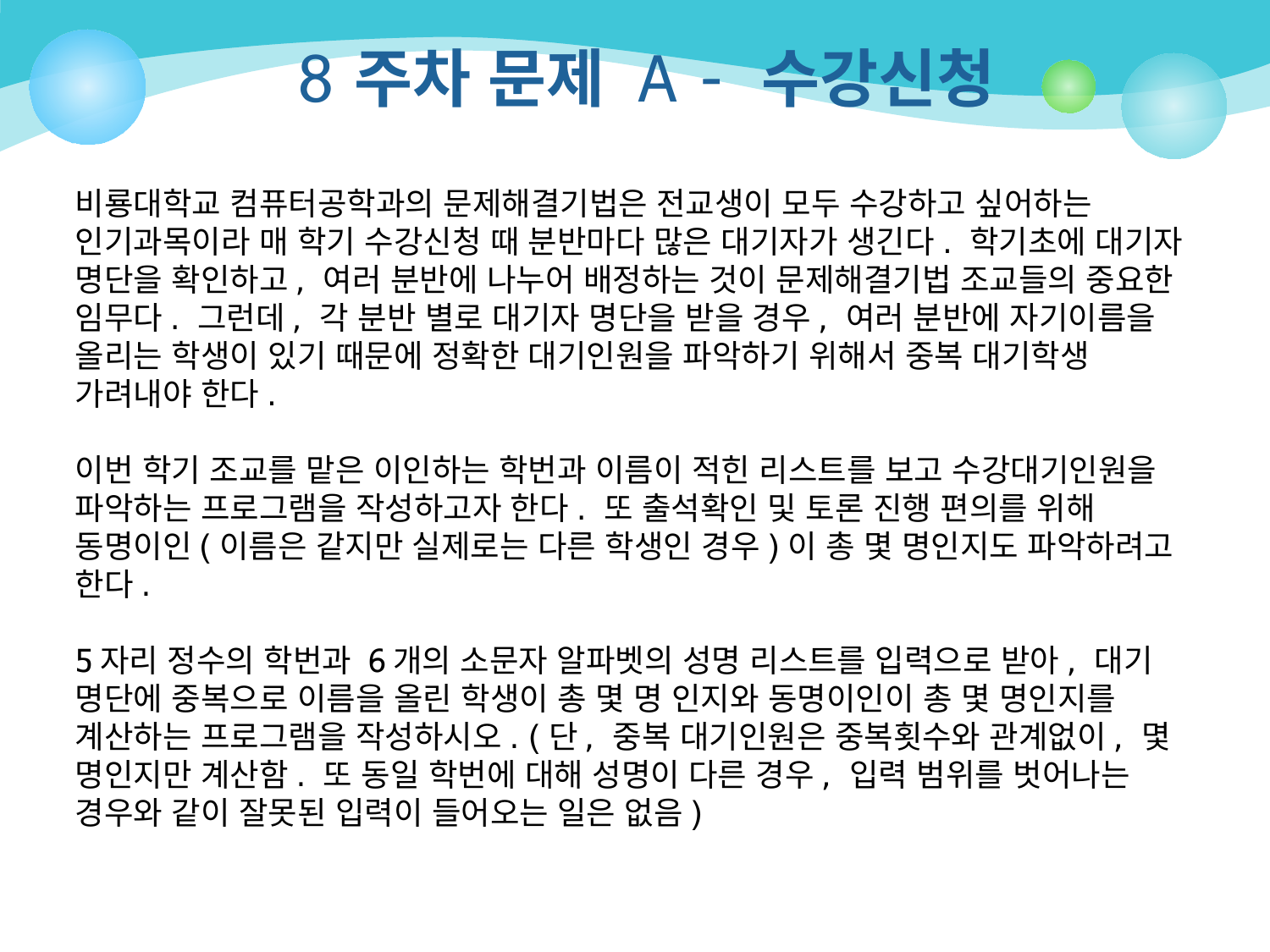

# 8주차 문제 A - 수강신청
비룡대학교 컴퓨터공학과의 문제해결기법은 전교생이 모두 수강하고 싶어하는 인기과목이라 매 학기 수강신청 때 분반마다 많은 대기자가 생긴다. 학기초에 대기자 명단을 확인하고, 여러 분반에 나누어 배정하는 것이 문제해결기법 조교들의 중요한 임무다. 그런데, 각 분반 별로 대기자 명단을 받을 경우, 여러 분반에 자기이름을 올리는 학생이 있기 때문에 정확한 대기인원을 파악하기 위해서 중복 대기학생 가려내야 한다.

이번 학기 조교를 맡은 이인하는 학번과 이름이 적힌 리스트를 보고 수강대기인원을 파악하는 프로그램을 작성하고자 한다. 또 출석확인 및 토론 진행 편의를 위해 동명이인(이름은 같지만 실제로는 다른 학생인 경우)이 총 몇 명인지도 파악하려고 한다.

5자리 정수의 학번과 6개의 소문자 알파벳의 성명 리스트를 입력으로 받아, 대기 명단에 중복으로 이름을 올린 학생이 총 몇 명 인지와 동명이인이 총 몇 명인지를 계산하는 프로그램을 작성하시오. (단, 중복 대기인원은 중복횟수와 관계없이, 몇 명인지만 계산함. 또 동일 학번에 대해 성명이 다른 경우, 입력 범위를 벗어나는 경우와 같이 잘못된 입력이 들어오는 일은 없음)